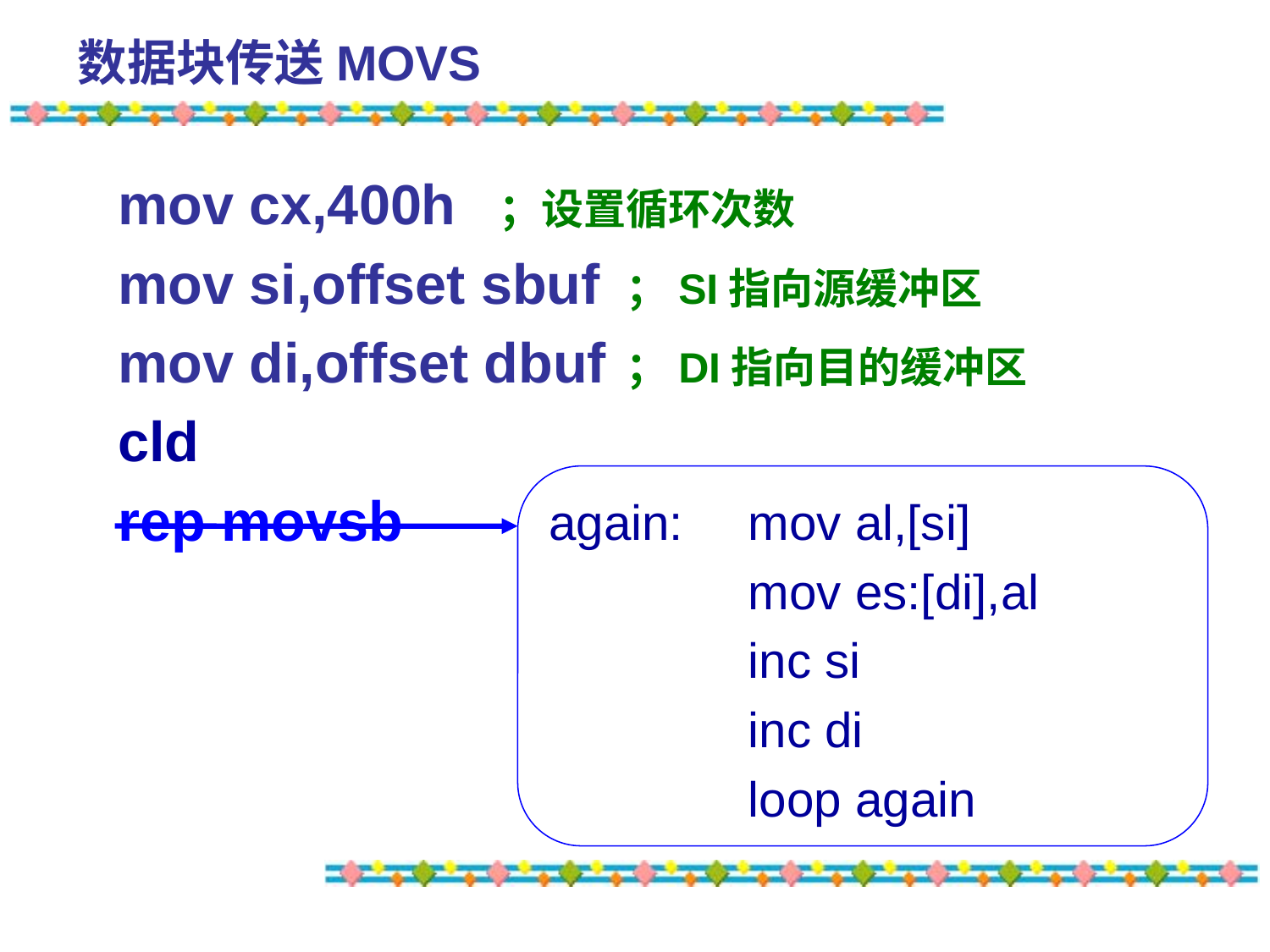

# 数据块传送MOVS
mov cx,400h	；设置循环次数
mov si,offset sbuf	；SI指向源缓冲区
mov di,offset dbuf	；DI指向目的缓冲区
cld
rep movsb
again:	mov al,[si]
	mov es:[di],al
	inc si
	inc di
	loop again